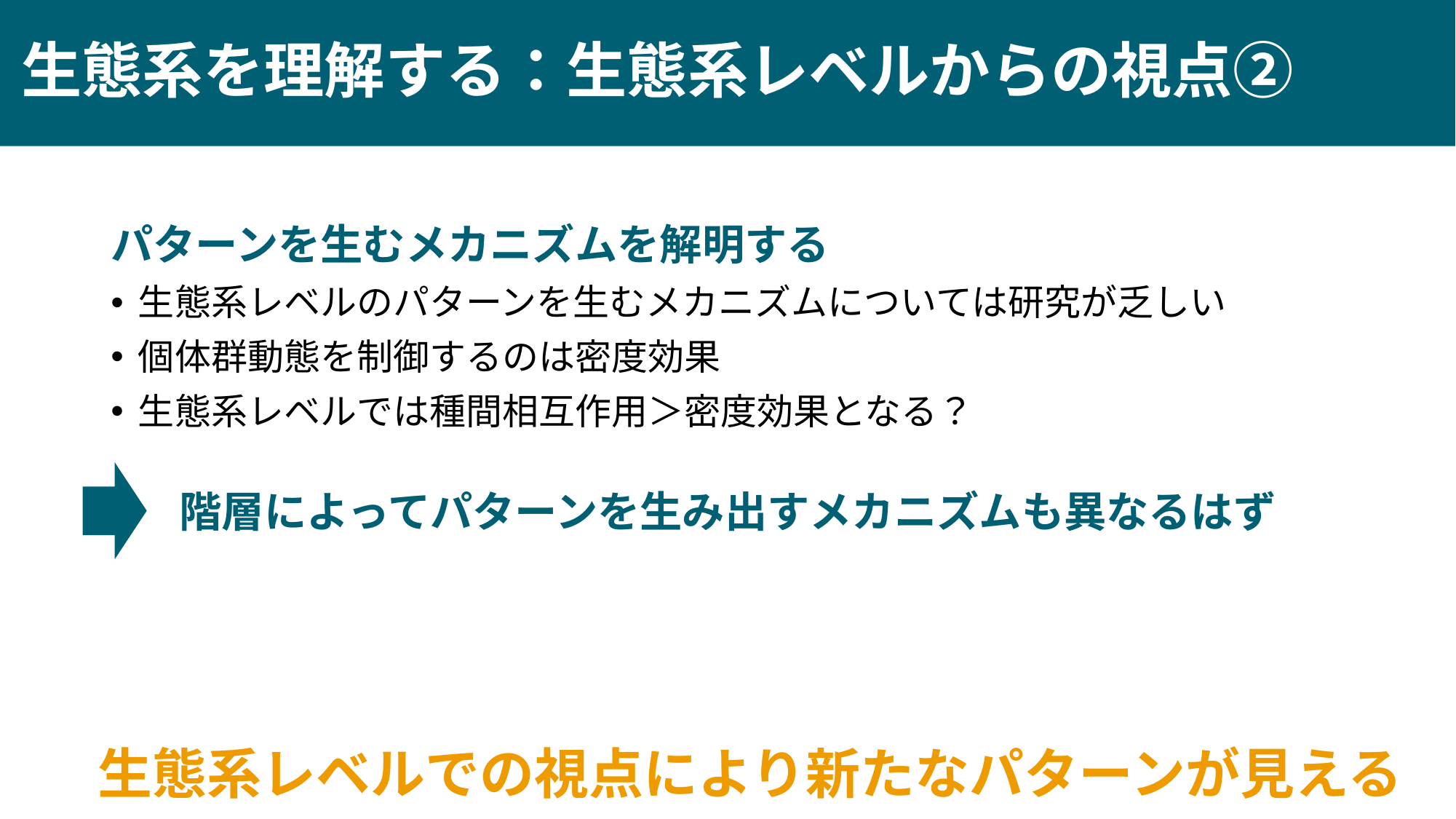

# 生態系を理解する：生態系レベルからの視点②
パターンを生むメカニズムを解明する
生態系レベルのパターンを生むメカニズムについては研究が乏しい
個体群動態を制御するのは密度効果
生態系レベルでは種間相互作用＞密度効果となる？

階層によってパターンを生み出すメカニズムも異なるはず
生態系レベルでの視点により新たなパターンが見える